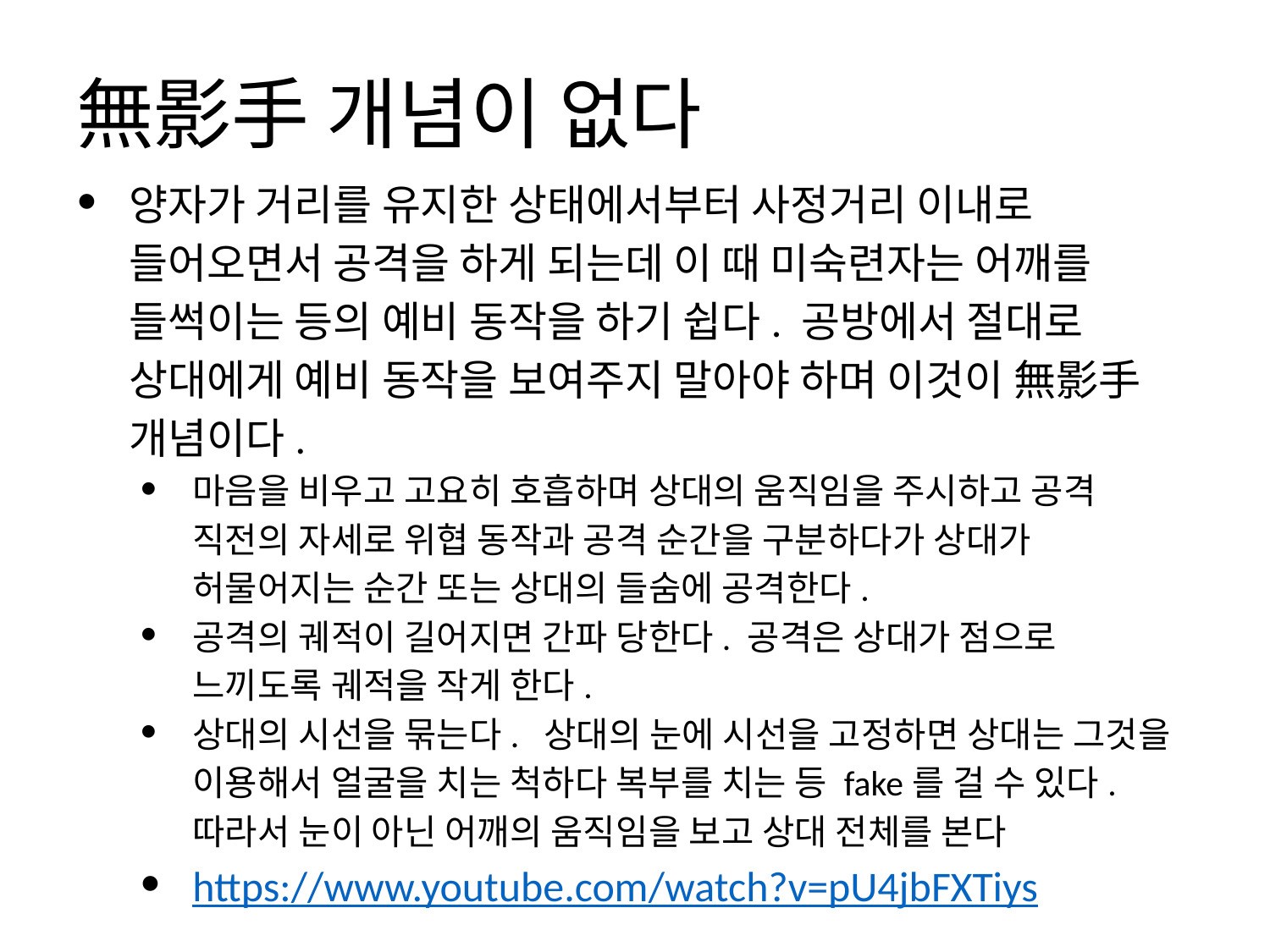

# 無影手 개념이 없다
양자가 거리를 유지한 상태에서부터 사정거리 이내로 들어오면서 공격을 하게 되는데 이 때 미숙련자는 어깨를 들썩이는 등의 예비 동작을 하기 쉽다. 공방에서 절대로 상대에게 예비 동작을 보여주지 말아야 하며 이것이 無影手 개념이다.
마음을 비우고 고요히 호흡하며 상대의 움직임을 주시하고 공격 직전의 자세로 위협 동작과 공격 순간을 구분하다가 상대가 허물어지는 순간 또는 상대의 들숨에 공격한다.
공격의 궤적이 길어지면 간파 당한다. 공격은 상대가 점으로 느끼도록 궤적을 작게 한다.
상대의 시선을 묶는다.  상대의 눈에 시선을 고정하면 상대는 그것을 이용해서 얼굴을 치는 척하다 복부를 치는 등 fake를 걸 수 있다.  따라서 눈이 아닌 어깨의 움직임을 보고 상대 전체를 본다
https://www.youtube.com/watch?v=pU4jbFXTiys